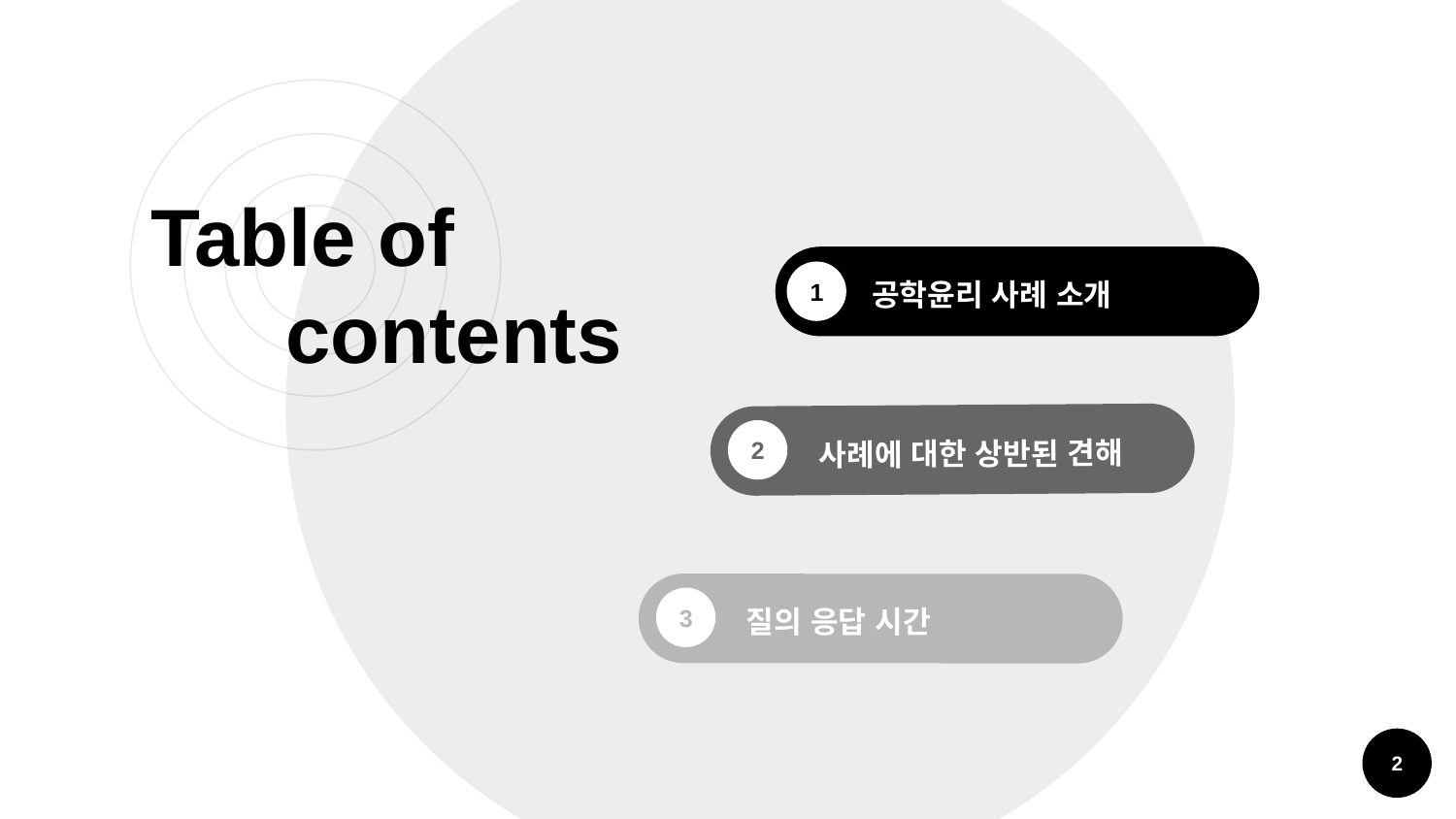

Table of
      contents

 공학윤리 사례 소개
1

 사례에 대한 상반된 견해
2

 질의 응답 시간
3
2